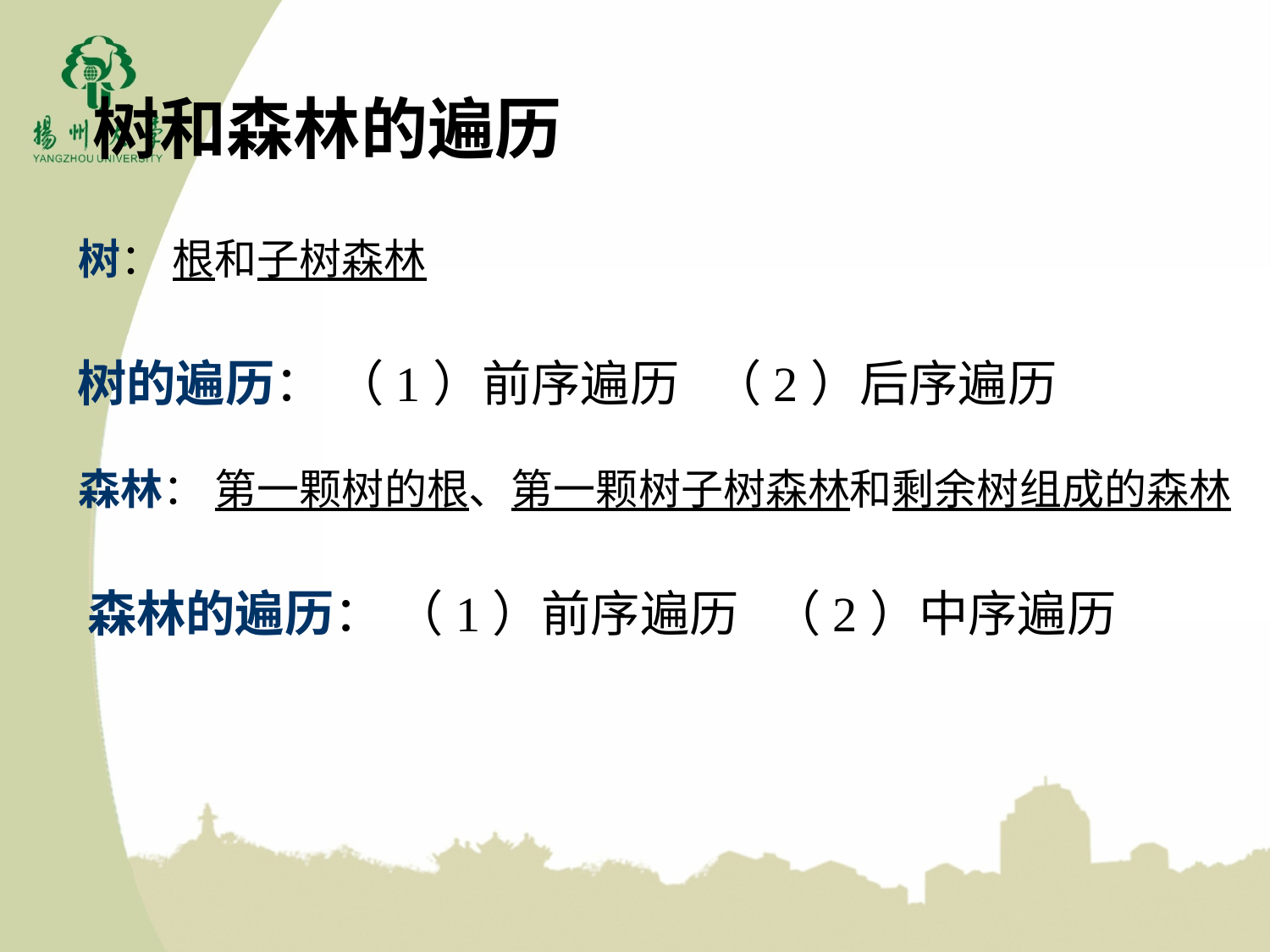

树和森林的遍历
树： 根和子树森林
树的遍历： （1）前序遍历   （2）后序遍历
森林： 第一颗树的根、第一颗树子树森林和剩余树组成的森林
森林的遍历： （1）前序遍历   （2）中序遍历